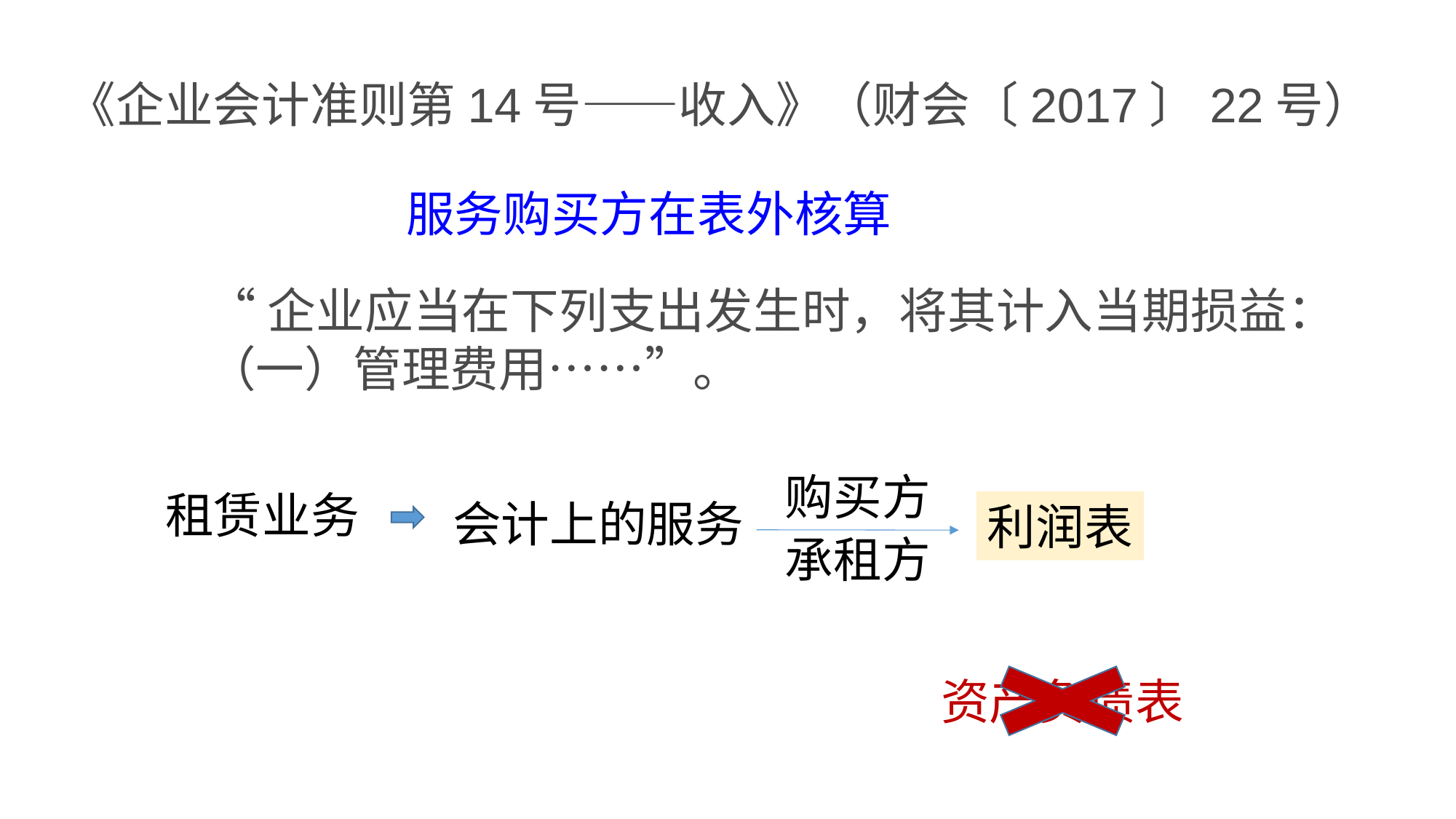

《企业会计准则第14号——收入》（财会〔2017〕22号）
服务购买方在表外核算
“企业应当在下列支出发生时，将其计入当期损益：
（一）管理费用……”。
购买方
租赁业务
会计上的服务
利润表

承租方

资产负债表